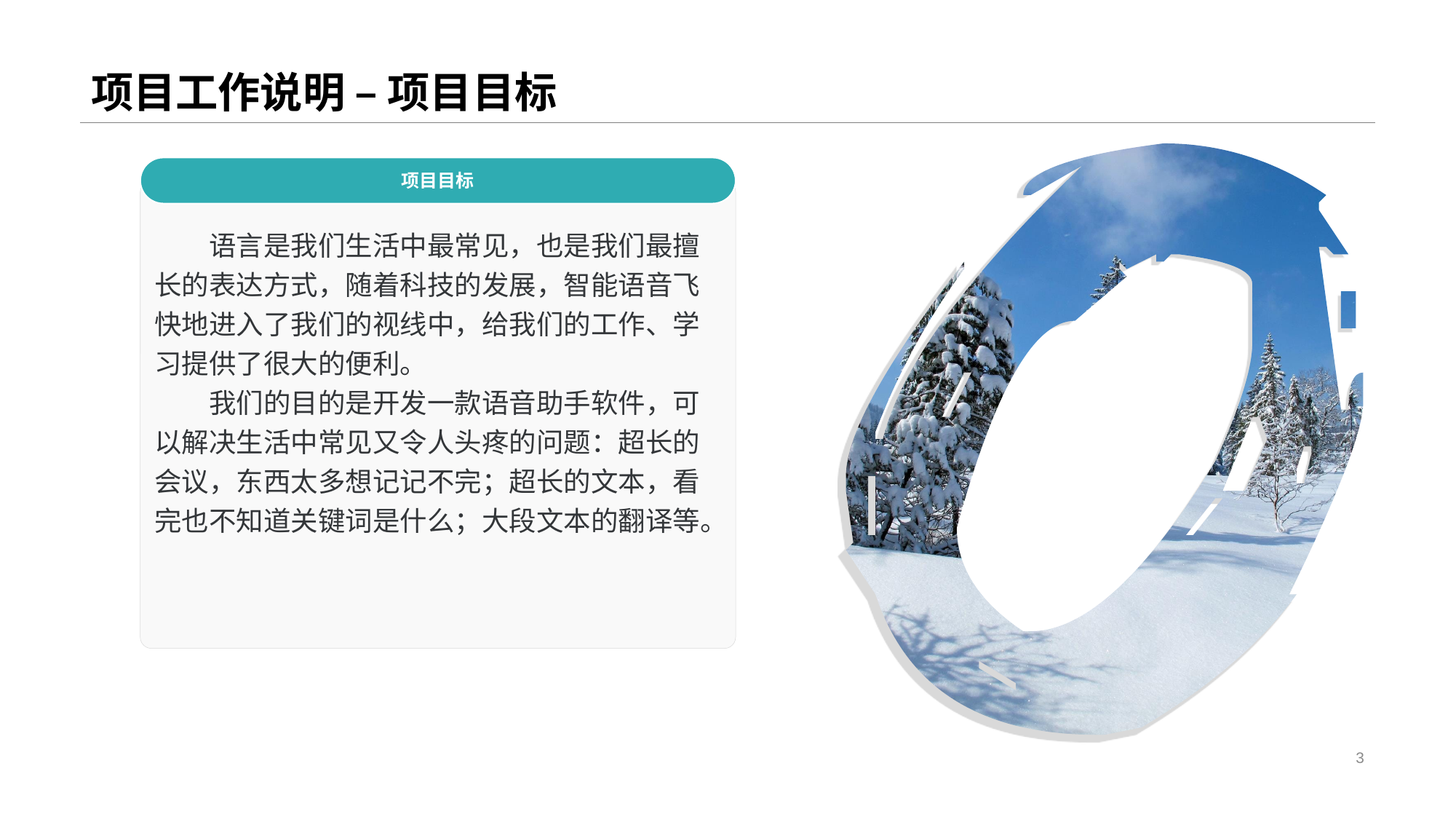

# 项目工作说明 – 项目目标

项目目标

语言是我们生活中最常见，也是我们最擅长的表达方式，随着科技的发展，智能语音飞快地进入了我们的视线中，给我们的工作、学习提供了很大的便利。
我们的目的是开发一款语音助手软件，可以解决生活中常见又令人头疼的问题：超长的会议，东西太多想记记不完；超长的文本，看完也不知道关键词是什么；大段文本的翻译等。
3